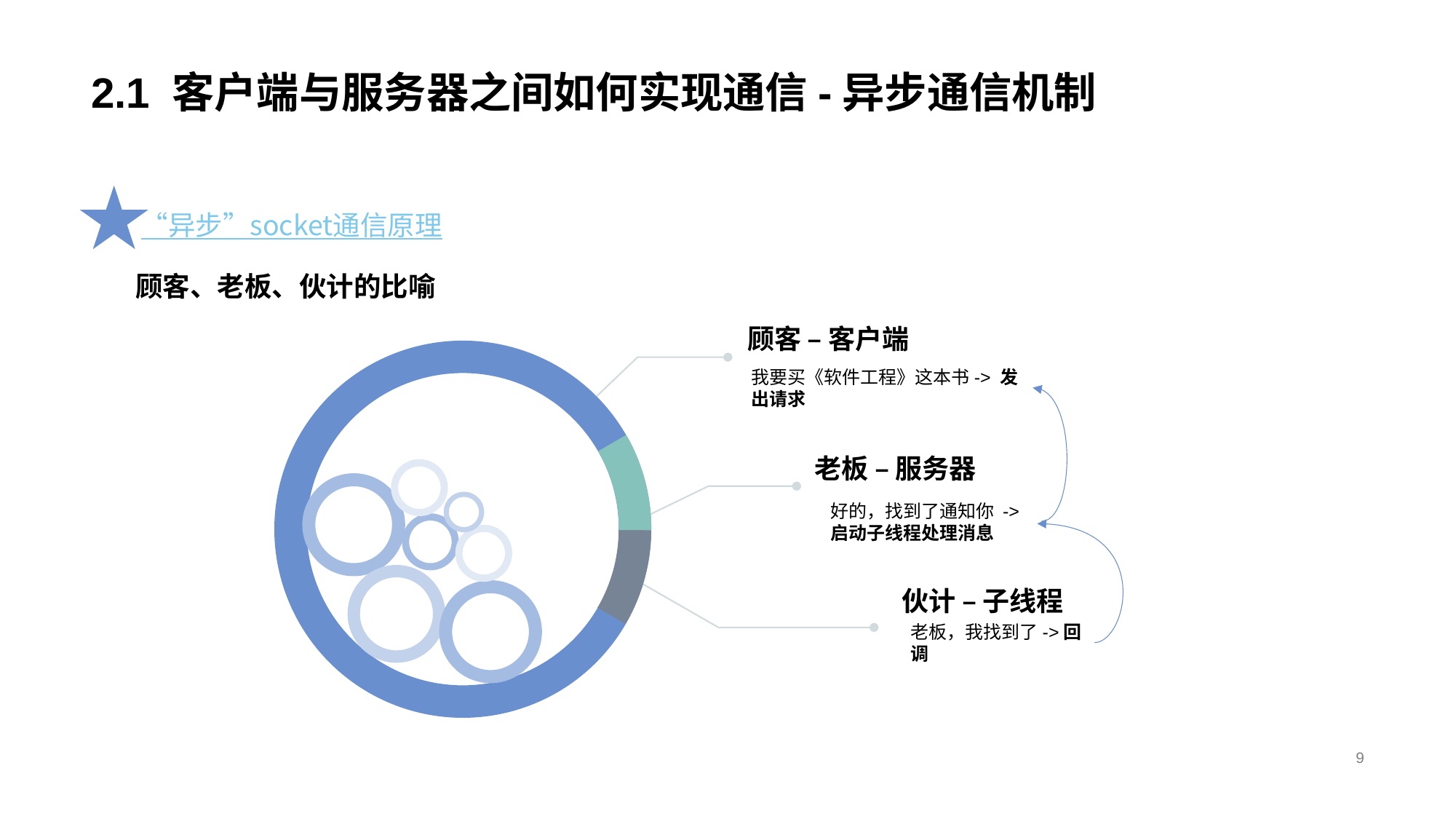

# 2.1 客户端与服务器之间如何实现通信-异步通信机制

顾客 – 客户端

老板 – 服务器

伙计 – 子线程

“异步”socket通信原理
顾客、老板、伙计的比喻
我要买《软件工程》这本书-> 发出请求
好的，找到了通知你 ->启动子线程处理消息
老板，我找到了->回调
9